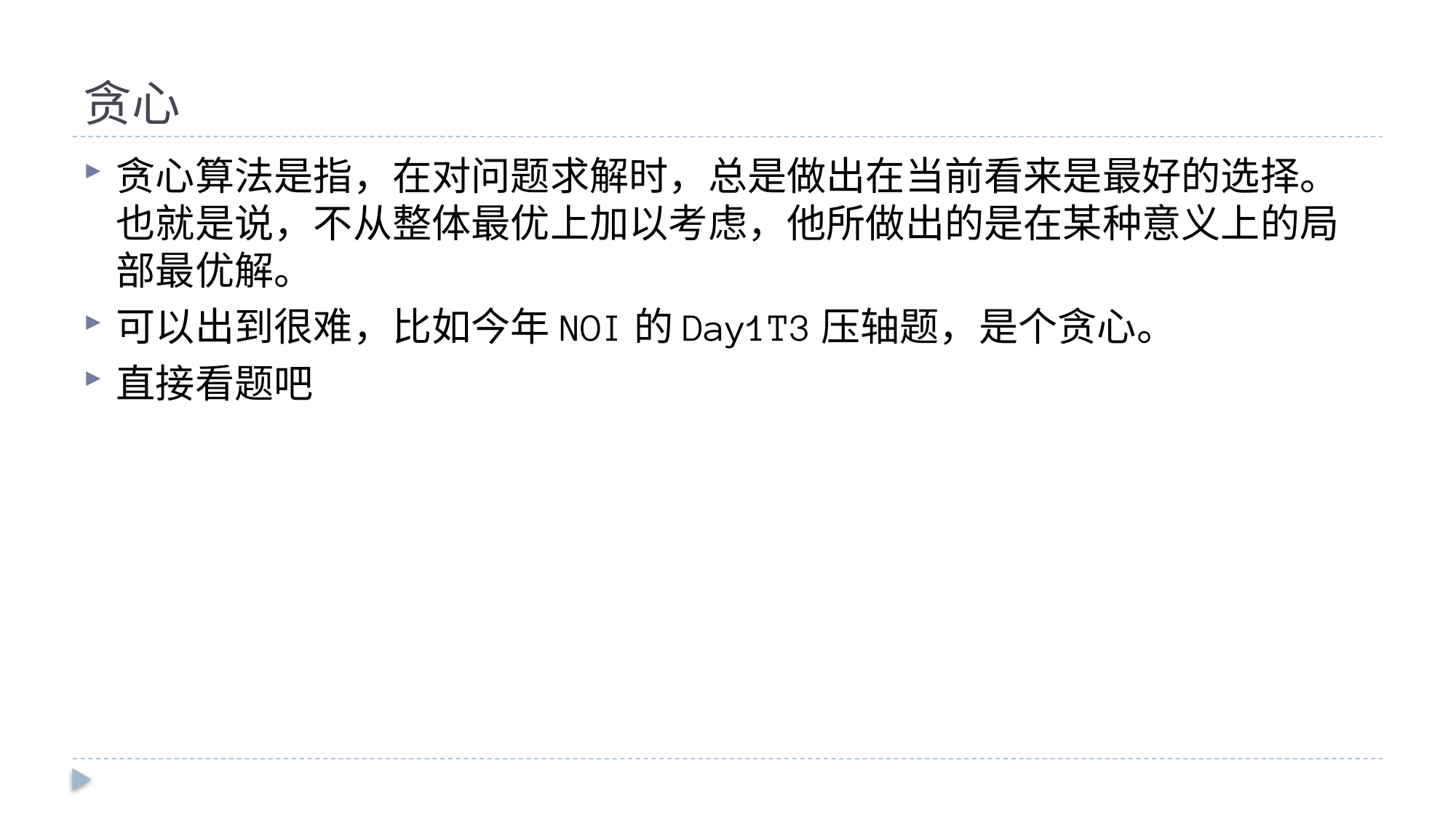

# 贪心
贪心算法是指，在对问题求解时，总是做出在当前看来是最好的选择。也就是说，不从整体最优上加以考虑，他所做出的是在某种意义上的局部最优解。
可以出到很难，比如今年NOI的Day1T3压轴题，是个贪心。
直接看题吧